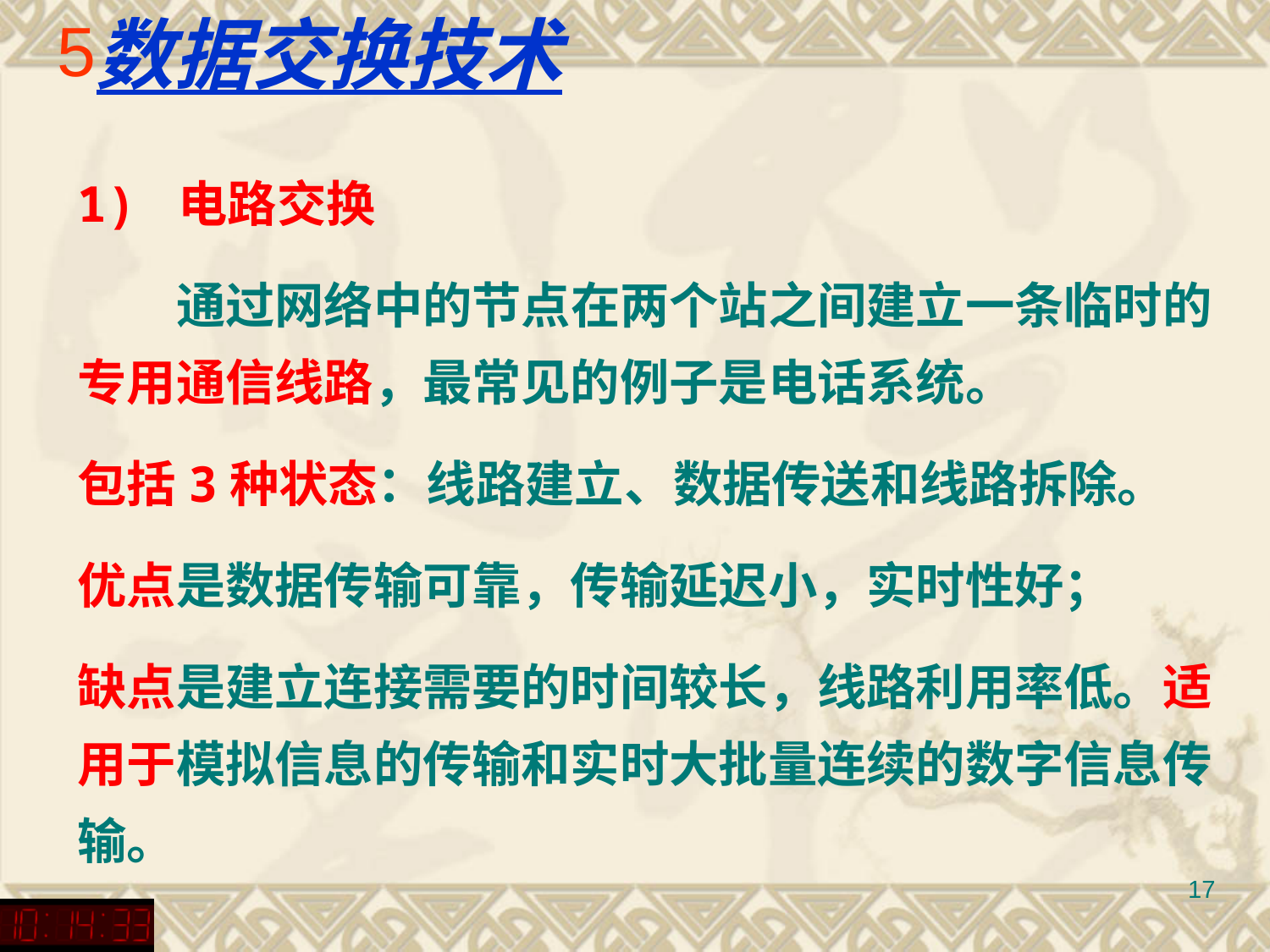

数据交换技术
1) 电路交换
　　通过网络中的节点在两个站之间建立一条临时的专用通信线路，最常见的例子是电话系统。
包括3种状态：线路建立、数据传送和线路拆除。
优点是数据传输可靠，传输延迟小，实时性好；
缺点是建立连接需要的时间较长，线路利用率低。适用于模拟信息的传输和实时大批量连续的数字信息传输。
17